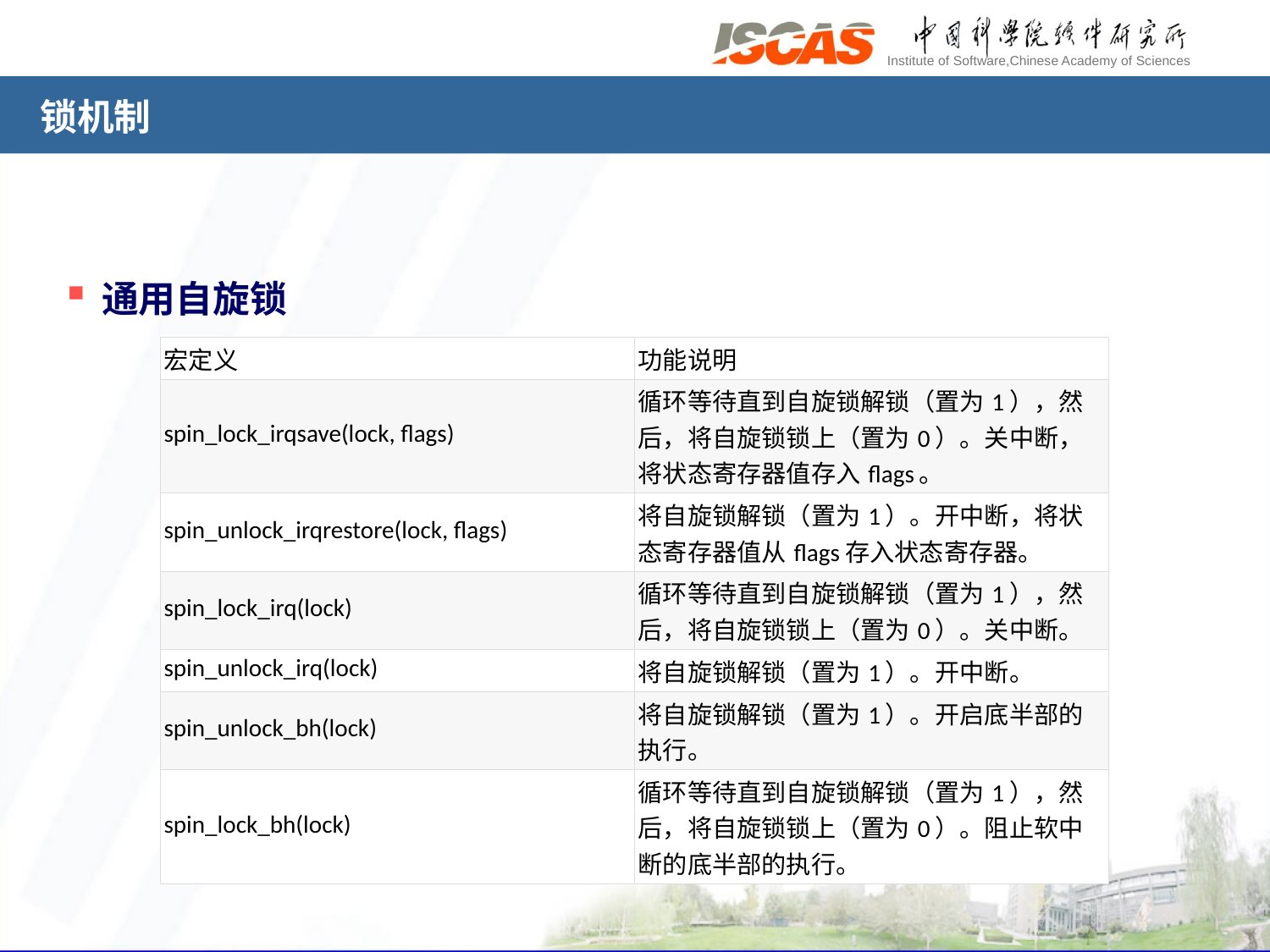

# 锁机制
通用自旋锁
| 宏定义 | 功能说明 |
| --- | --- |
| spin\_lock\_irqsave(lock, flags) | 循环等待直到自旋锁解锁（置为1），然后，将自旋锁锁上（置为0）。关中断，将状态寄存器值存入flags。 |
| spin\_unlock\_irqrestore(lock, flags) | 将自旋锁解锁（置为1）。开中断，将状态寄存器值从flags存入状态寄存器。 |
| spin\_lock\_irq(lock) | 循环等待直到自旋锁解锁（置为1），然后，将自旋锁锁上（置为0）。关中断。 |
| spin\_unlock\_irq(lock) | 将自旋锁解锁（置为1）。开中断。 |
| spin\_unlock\_bh(lock) | 将自旋锁解锁（置为1）。开启底半部的执行。 |
| spin\_lock\_bh(lock) | 循环等待直到自旋锁解锁（置为1），然后，将自旋锁锁上（置为0）。阻止软中断的底半部的执行。 |